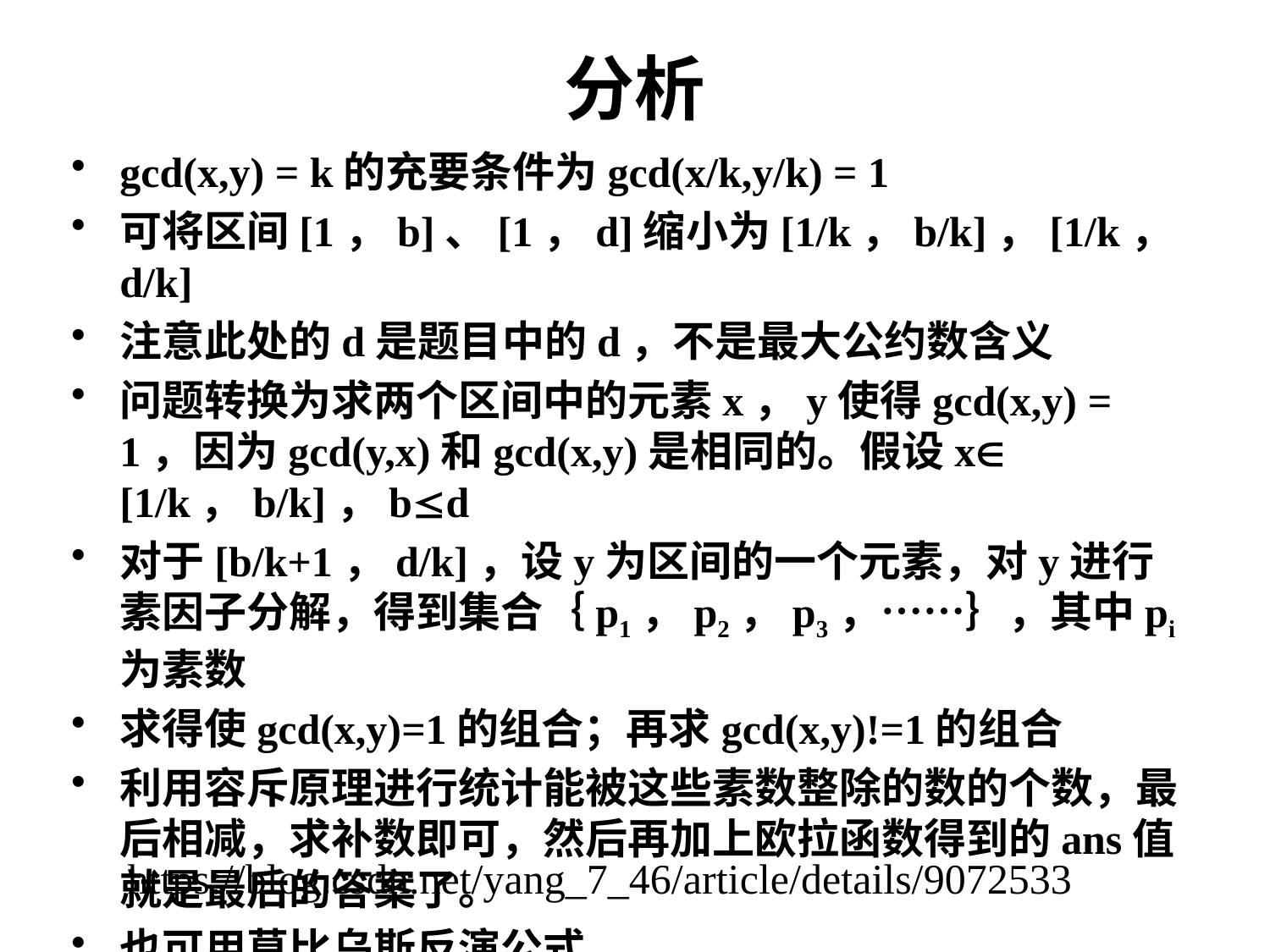

# 分析
gcd(x,y) = k的充要条件为gcd(x/k,y/k) = 1
可将区间[1，b]、[1，d]缩小为[1/k，b/k]，[1/k，d/k]
注意此处的d是题目中的d，不是最大公约数含义
问题转换为求两个区间中的元素x，y使得gcd(x,y) = 1，因为gcd(y,x)和gcd(x,y)是相同的。假设x∈ [1/k，b/k]，b≤d
对于[b/k+1，d/k]，设y为区间的一个元素，对y进行素因子分解，得到集合｛p1，p2，p3，……｝，其中pi为素数
求得使gcd(x,y)=1的组合；再求gcd(x,y)!=1的组合
利用容斥原理进行统计能被这些素数整除的数的个数，最后相减，求补数即可，然后再加上欧拉函数得到的ans值就是最后的答案了。
也可用莫比乌斯反演公式。

https://blog.csdn.net/yang_7_46/article/details/9072533